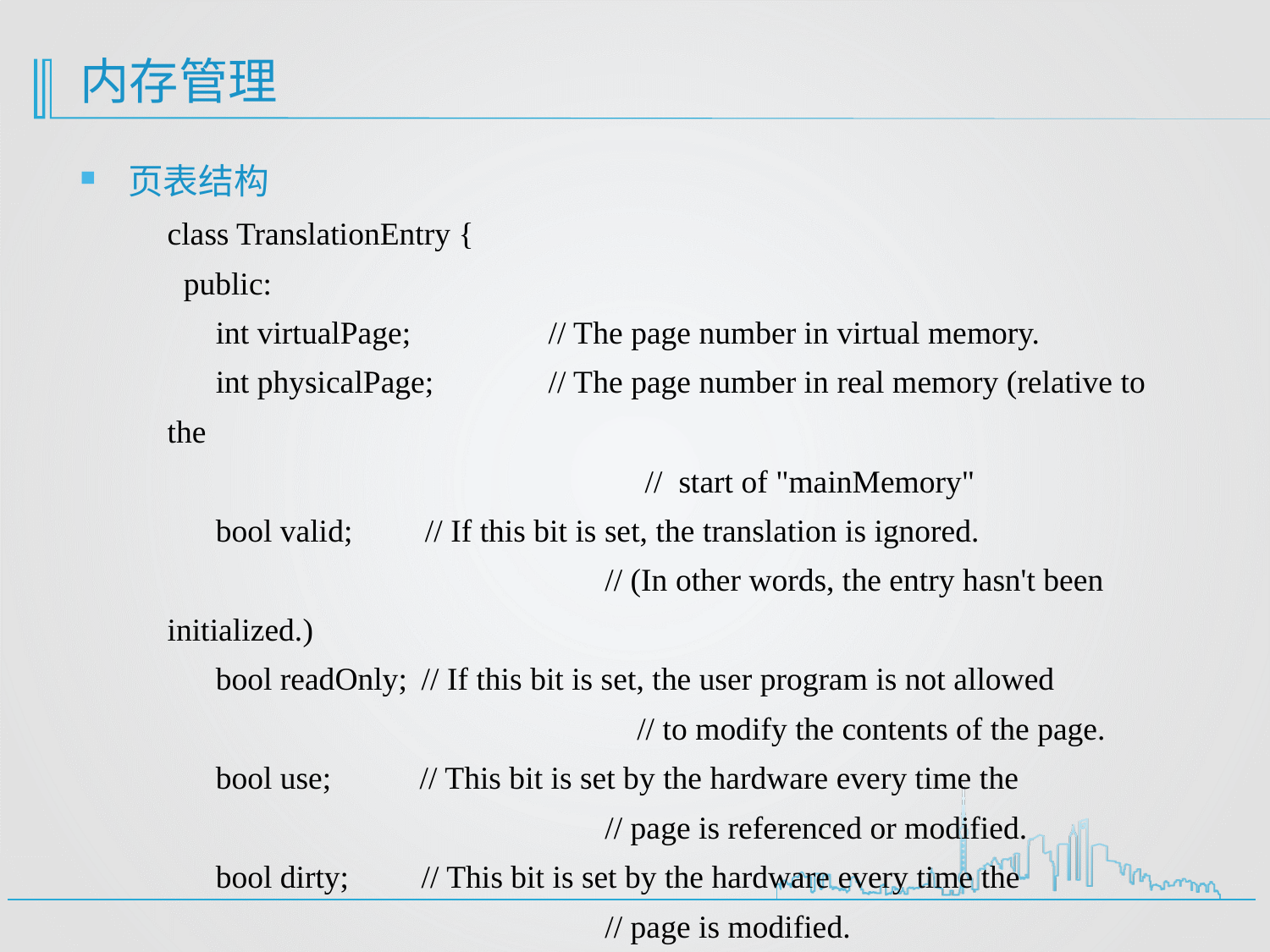

# 内存管理
页表结构
class TranslationEntry {
  public:
      int virtualPage;  	// The page number in virtual memory.
      int physicalPage;  	// The page number in real memory (relative to the
			            //  start of "mainMemory"
      bool valid;         // If this bit is set, the translation is ignored.
			       // (In other words, the entry hasn't been initialized.)
      bool readOnly;	// If this bit is set, the user program is not allowed
			           // to modify the contents of the page.
      bool use;           // This bit is set by the hardware every time the
			       // page is referenced or modified.
      bool dirty;         // This bit is set by the hardware every time the
			       // page is modified.
};